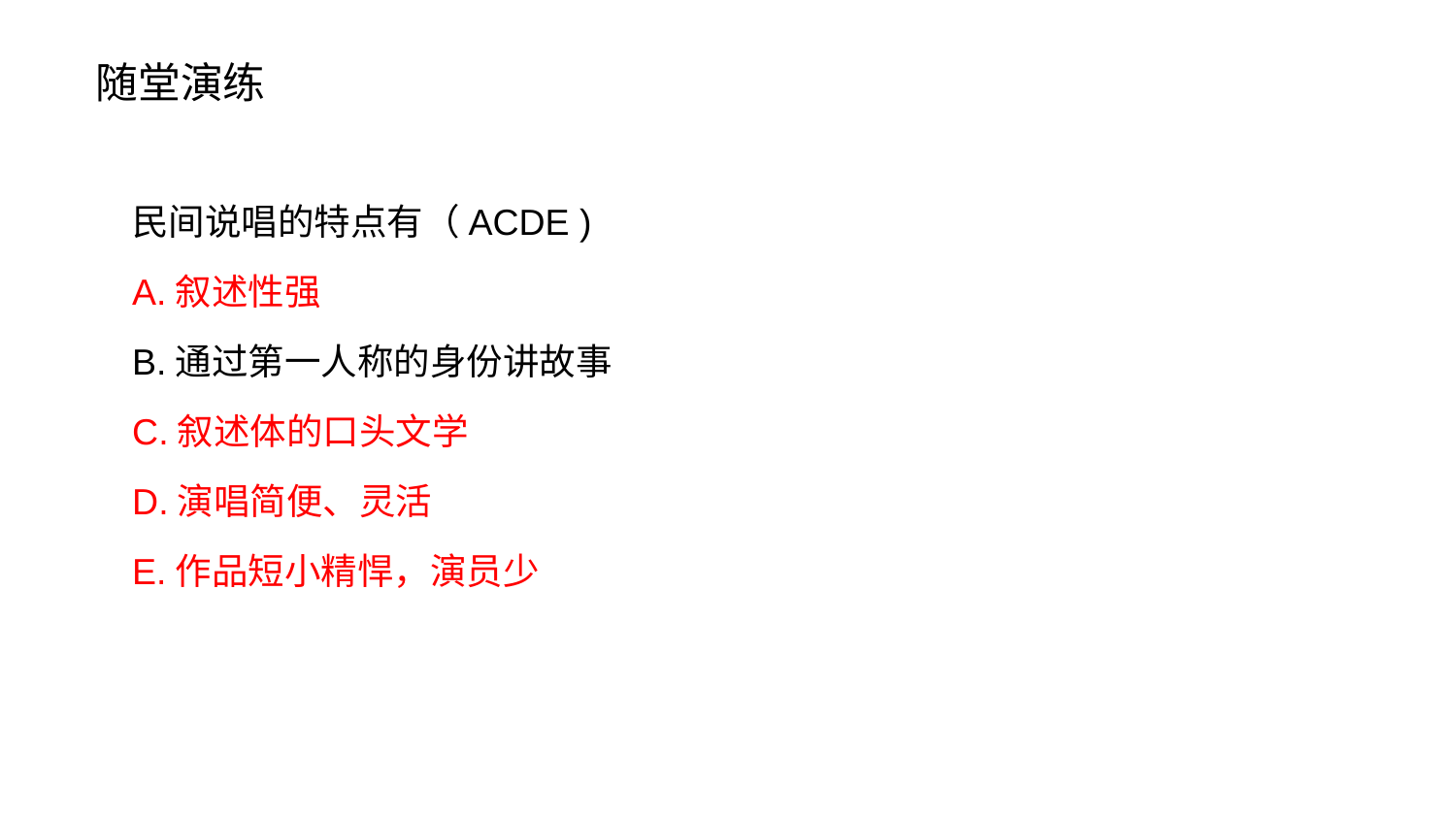

随堂演练
民间说唱的特点有（ACDE )
A.叙述性强
B.通过第一人称的身份讲故事
C.叙述体的口头文学
D.演唱简便、灵活
E.作品短小精悍，演员少